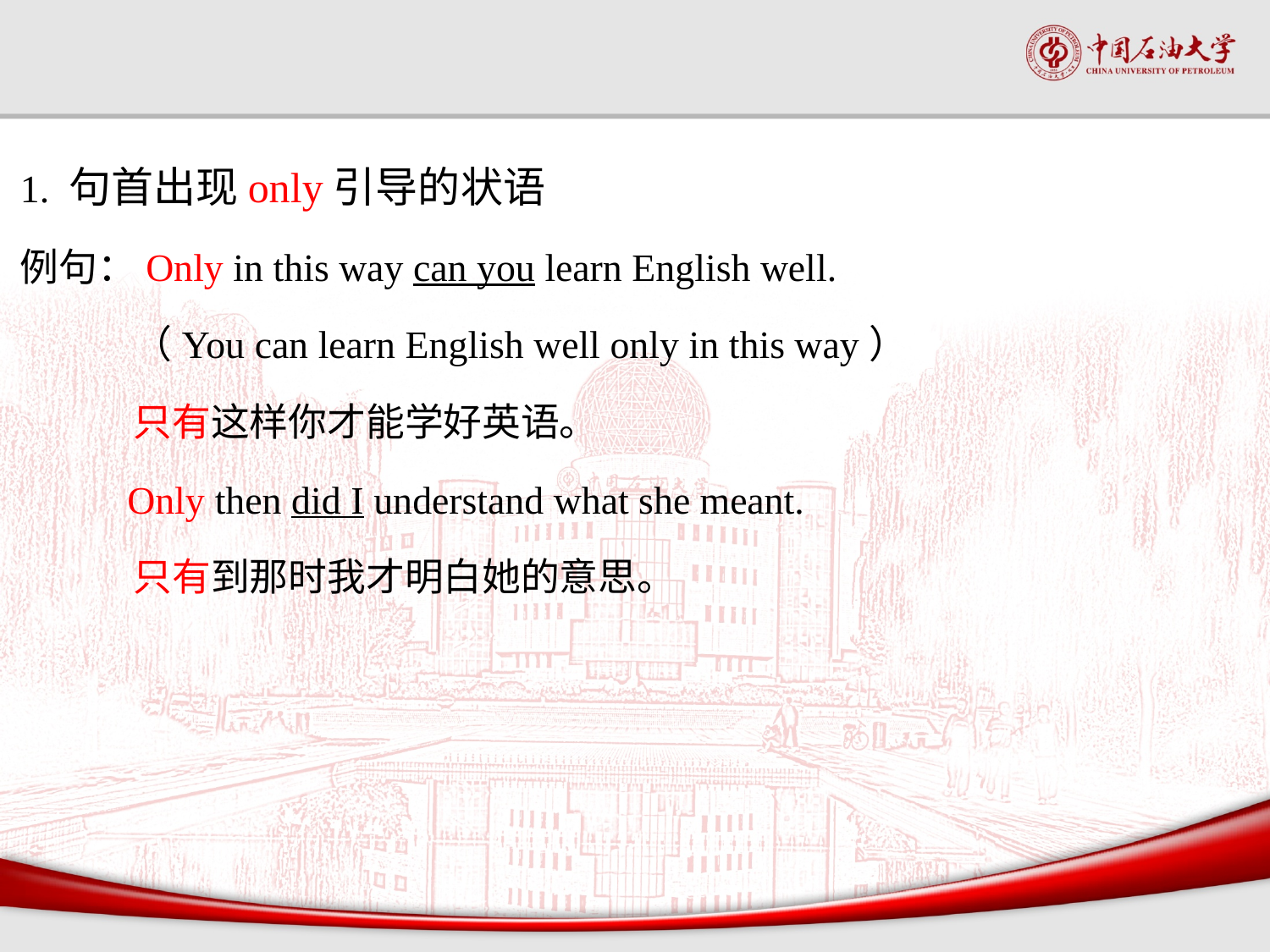

1. 句首出现only引导的状语
例句：Only in this way can you learn English well.
            （You can learn English well only in this way）
            只有这样你才能学好英语。
           Only then did I understand what she meant.
            只有到那时我才明白她的意思。